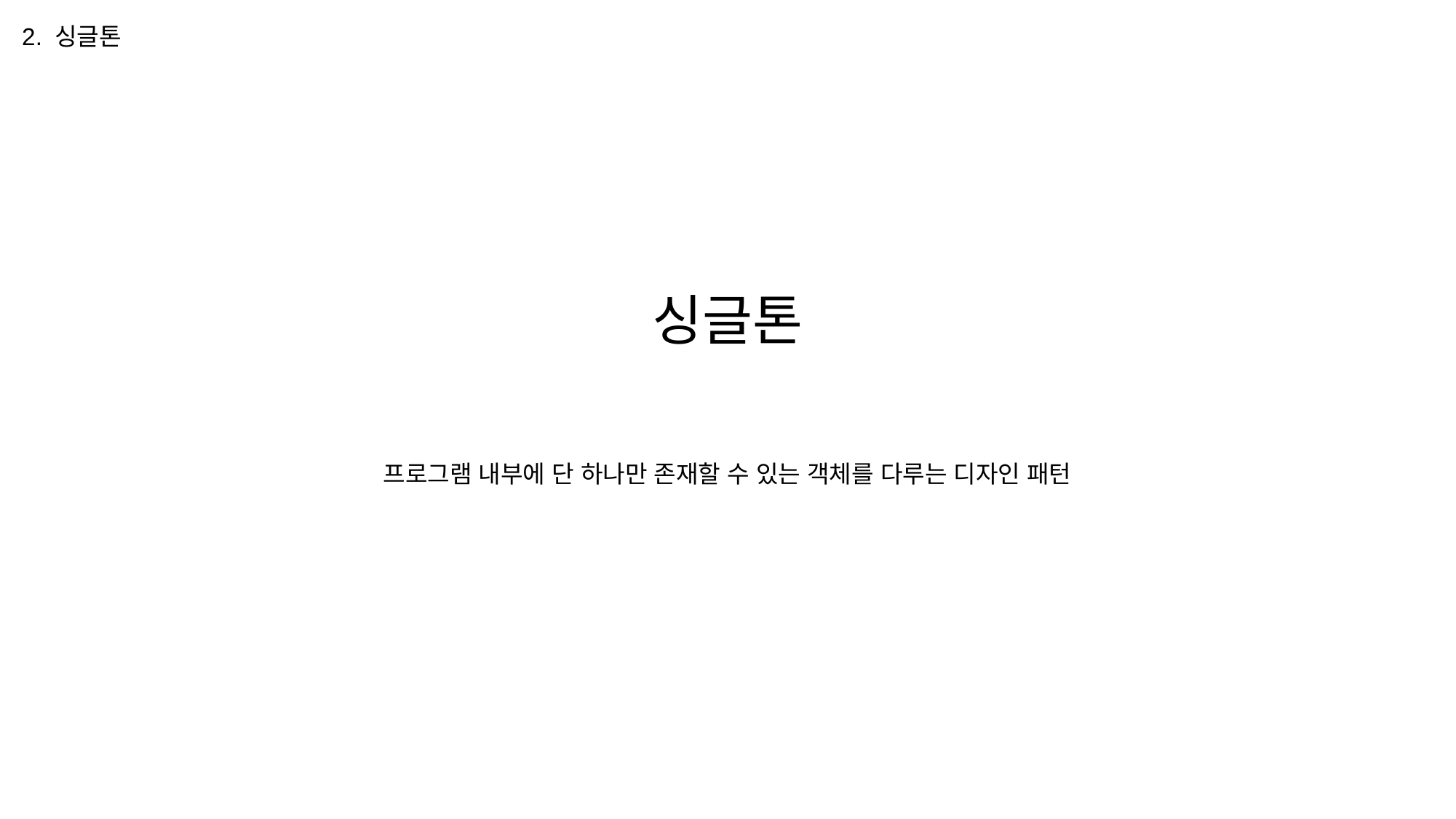

2. 싱글톤
싱글톤
프로그램 내부에 단 하나만 존재할 수 있는 객체를 다루는 디자인 패턴